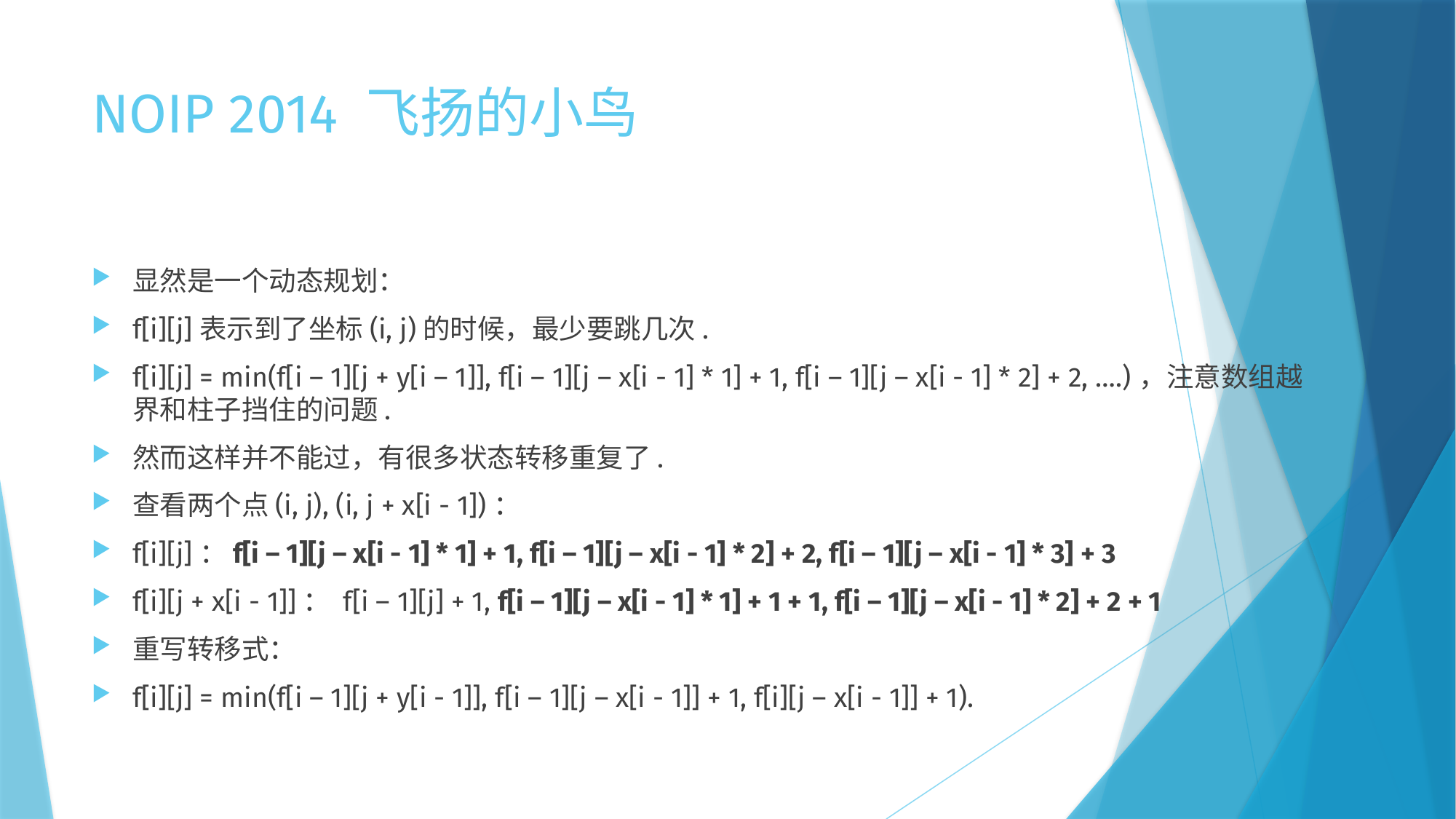

# NOIP 2014 飞扬的小鸟
显然是一个动态规划：
f[i][j]表示到了坐标(i, j)的时候，最少要跳几次.
f[i][j] = min(f[i – 1][j + y[i – 1]], f[i – 1][j – x[i - 1] * 1] + 1, f[i – 1][j – x[i - 1] * 2] + 2, ….)，注意数组越界和柱子挡住的问题.
然而这样并不能过，有很多状态转移重复了.
查看两个点(i, j), (i, j + x[i - 1])：
f[i][j]：f[i – 1][j – x[i - 1] * 1] + 1, f[i – 1][j – x[i - 1] * 2] + 2, f[i – 1][j – x[i - 1] * 3] + 3
f[i][j + x[i - 1]]： f[i – 1][j] + 1, f[i – 1][j – x[i - 1] * 1] + 1 + 1, f[i – 1][j – x[i - 1] * 2] + 2 + 1
重写转移式：
f[i][j] = min(f[i – 1][j + y[i - 1]], f[i – 1][j – x[i - 1]] + 1, f[i][j – x[i - 1]] + 1).